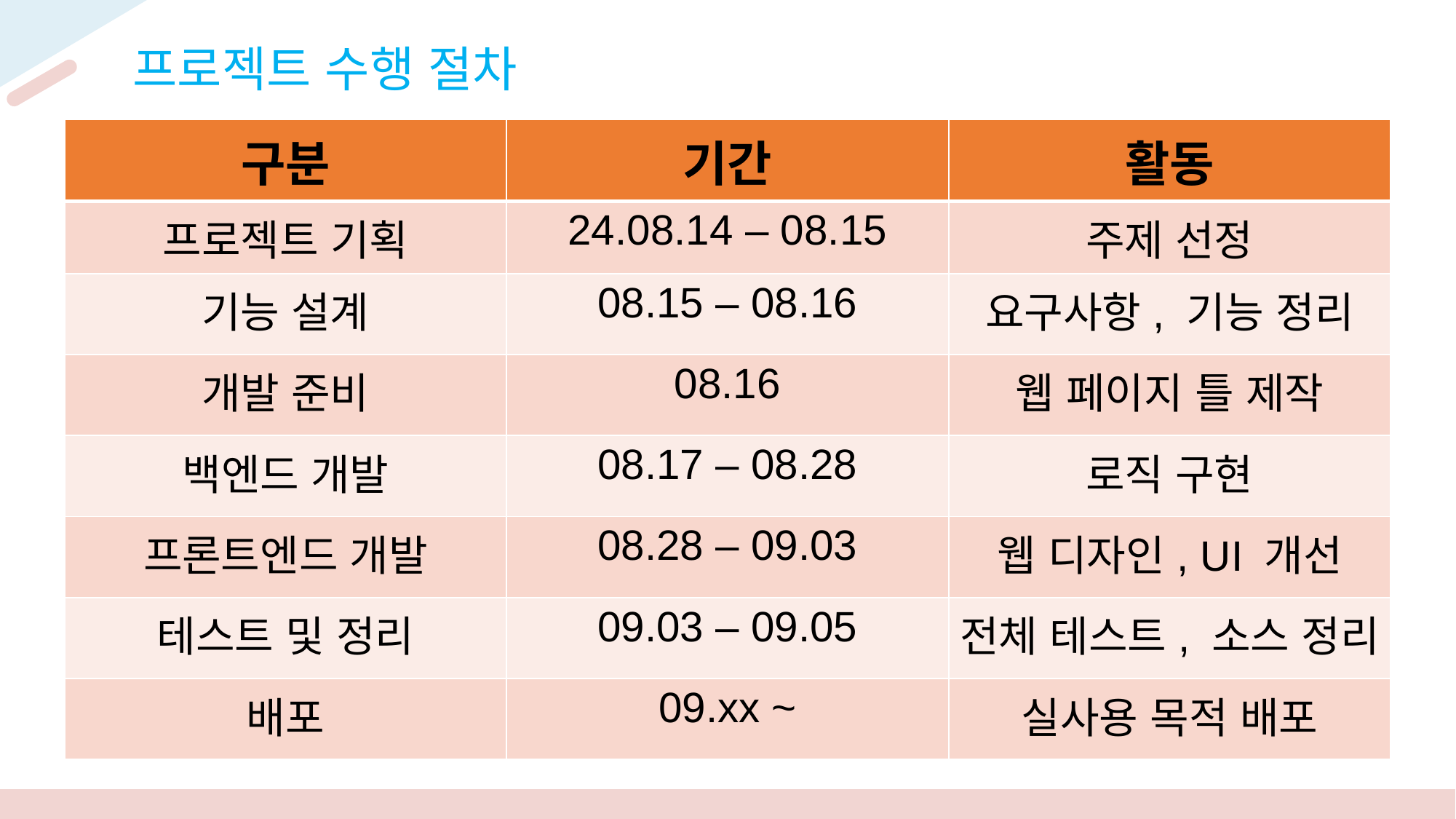

프로젝트 수행 절차
| 구분 | 기간 | 활동 |
| --- | --- | --- |
| 프로젝트 기획 | 24.08.14 – 08.15 | 주제 선정 |
| 기능 설계 | 08.15 – 08.16 | 요구사항, 기능 정리 |
| 개발 준비 | 08.16 | 웹 페이지 틀 제작 |
| 백엔드 개발 | 08.17 – 08.28 | 로직 구현 |
| 프론트엔드 개발 | 08.28 – 09.03 | 웹 디자인, UI 개선 |
| 테스트 및 정리 | 09.03 – 09.05 | 전체 테스트, 소스 정리 |
| 배포 | 09.xx ~ | 실사용 목적 배포 |